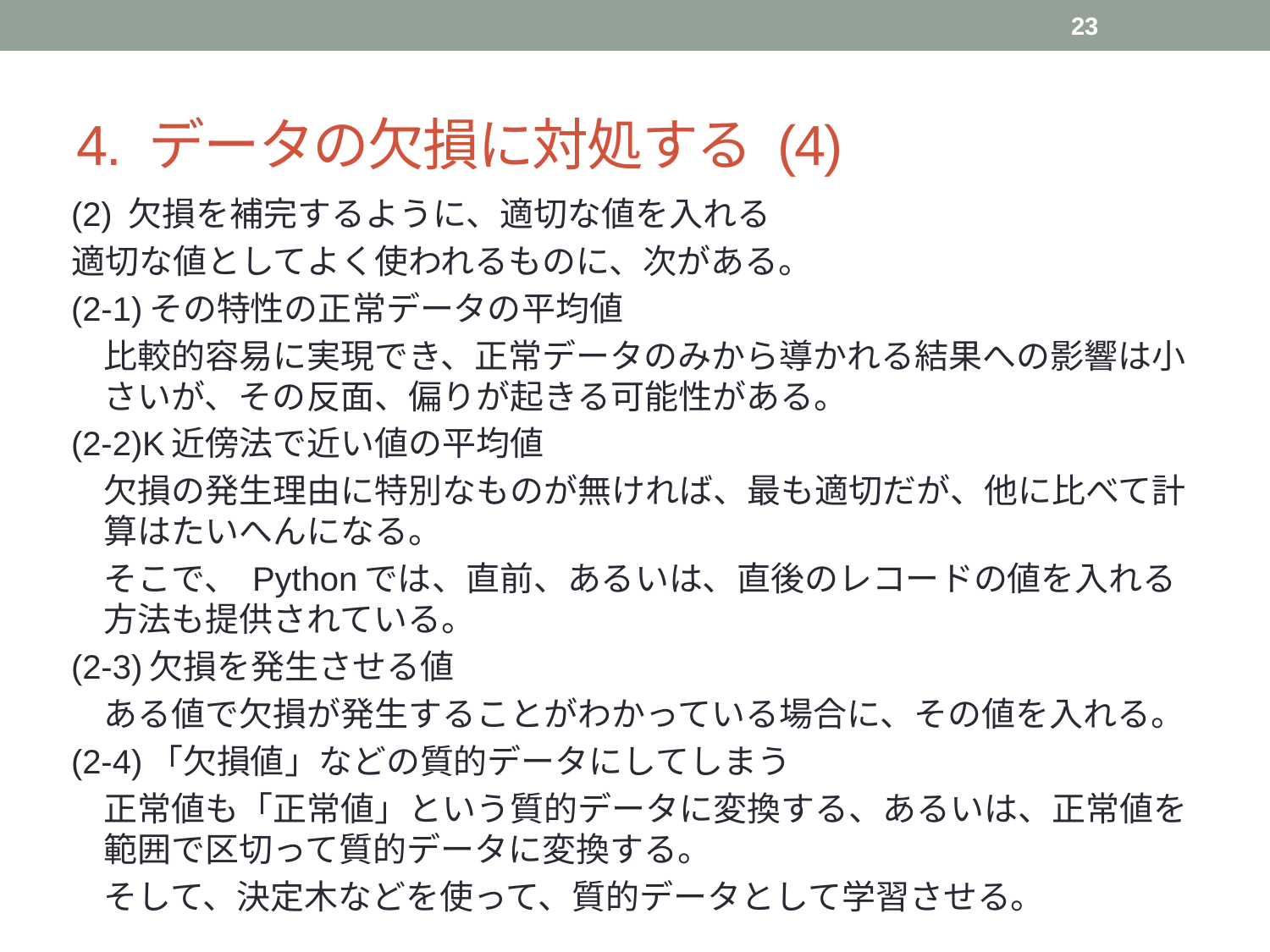

23
# 4. データの欠損に対処する (4)
(2) 欠損を補完するように、適切な値を入れる
適切な値としてよく使われるものに、次がある。
(2-1)その特性の正常データの平均値
比較的容易に実現でき、正常データのみから導かれる結果への影響は小さいが、その反面、偏りが起きる可能性がある。
(2-2)K近傍法で近い値の平均値
欠損の発生理由に特別なものが無ければ、最も適切だが、他に比べて計算はたいへんになる。
そこで、 Pythonでは、直前、あるいは、直後のレコードの値を入れる方法も提供されている。
(2-3)欠損を発生させる値
ある値で欠損が発生することがわかっている場合に、その値を入れる。
(2-4)「欠損値」などの質的データにしてしまう
正常値も「正常値」という質的データに変換する、あるいは、正常値を範囲で区切って質的データに変換する。
そして、決定木などを使って、質的データとして学習させる。